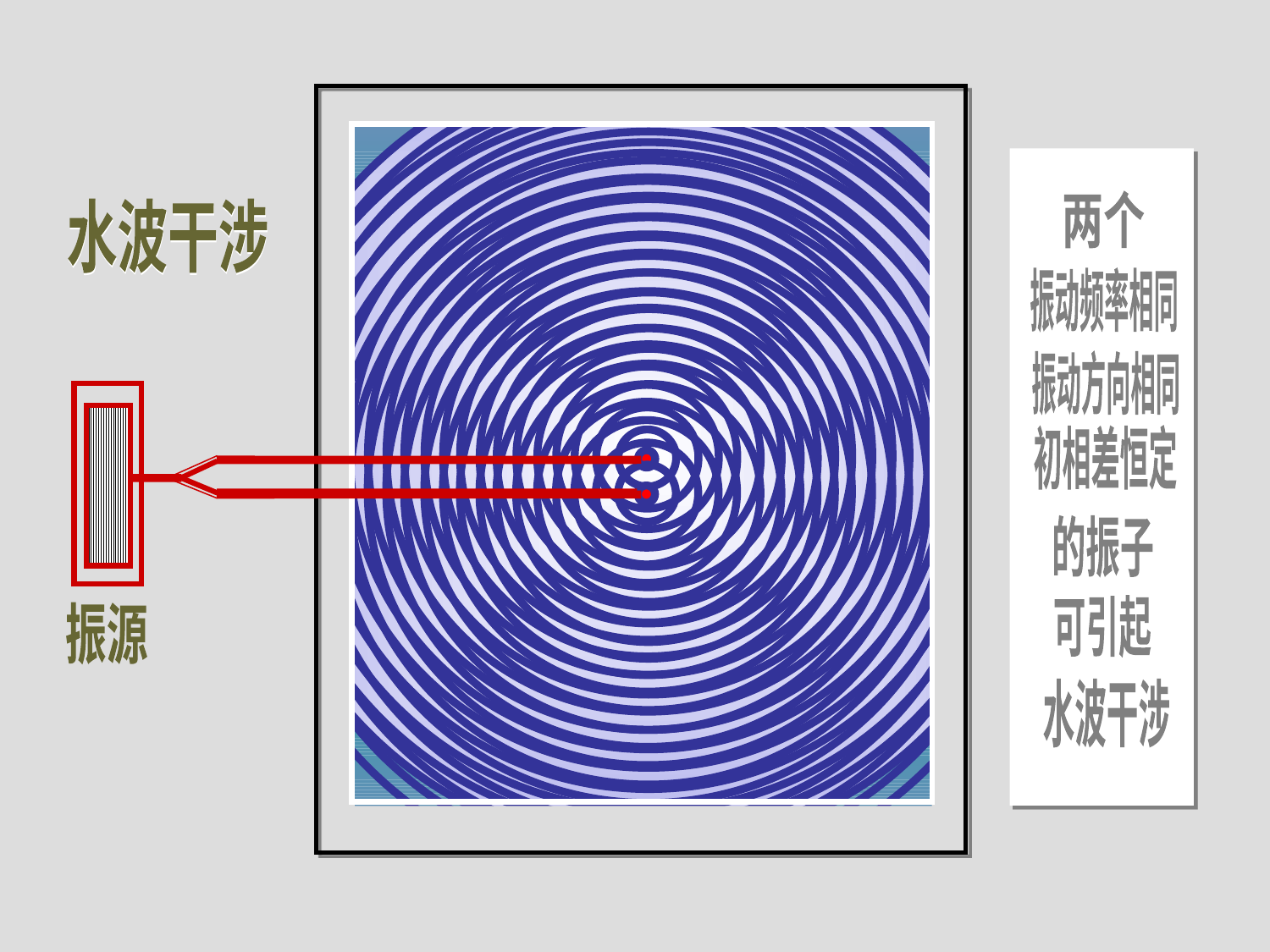

水波干涉现象

两个
振动频率相同
振动方向相同
初相差恒定
的振子
可引起
水波干涉
水波干涉
水波干涉

振源